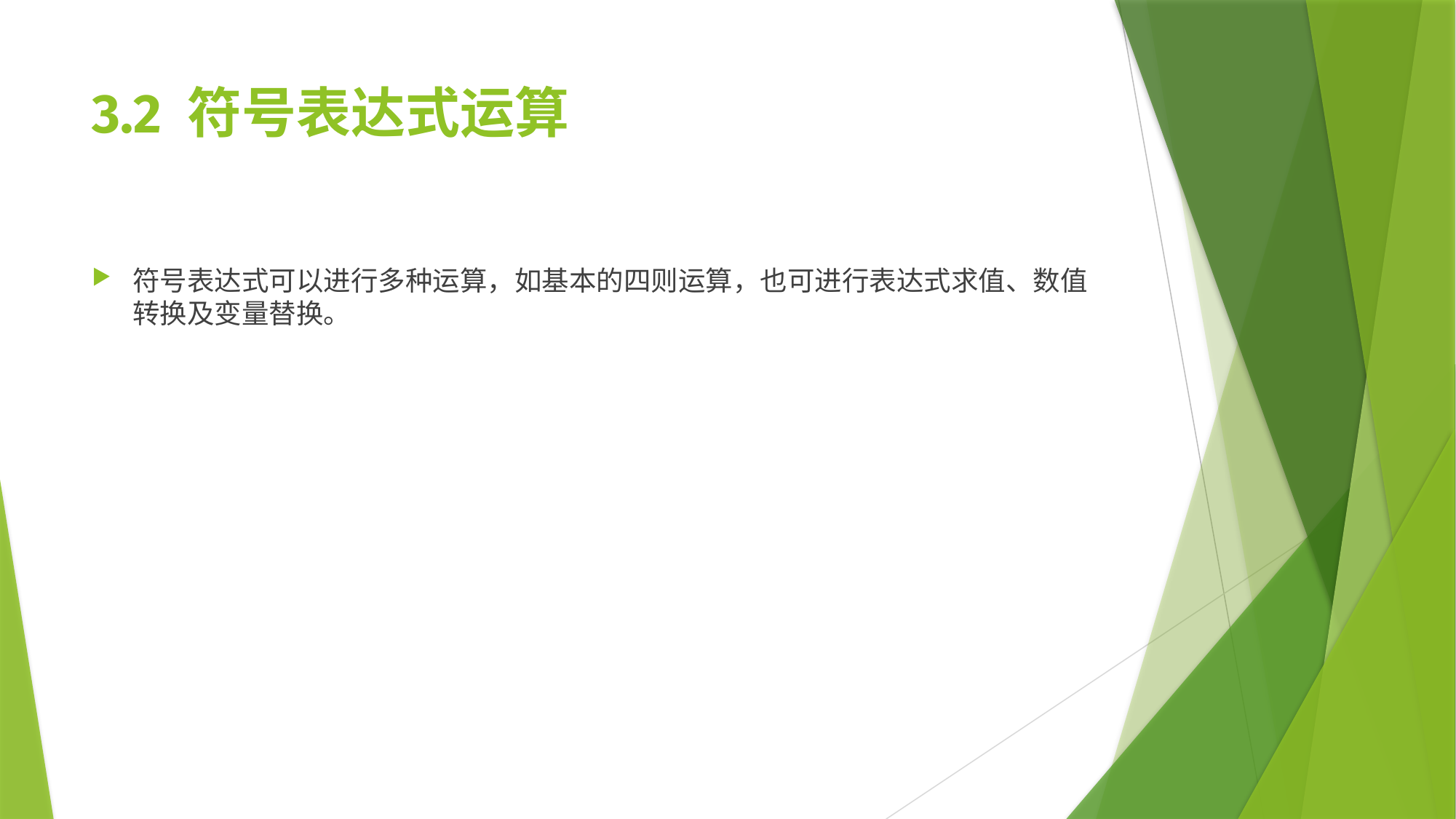

# 3.2 符号表达式运算
符号表达式可以进行多种运算，如基本的四则运算，也可进行表达式求值、数值转换及变量替换。